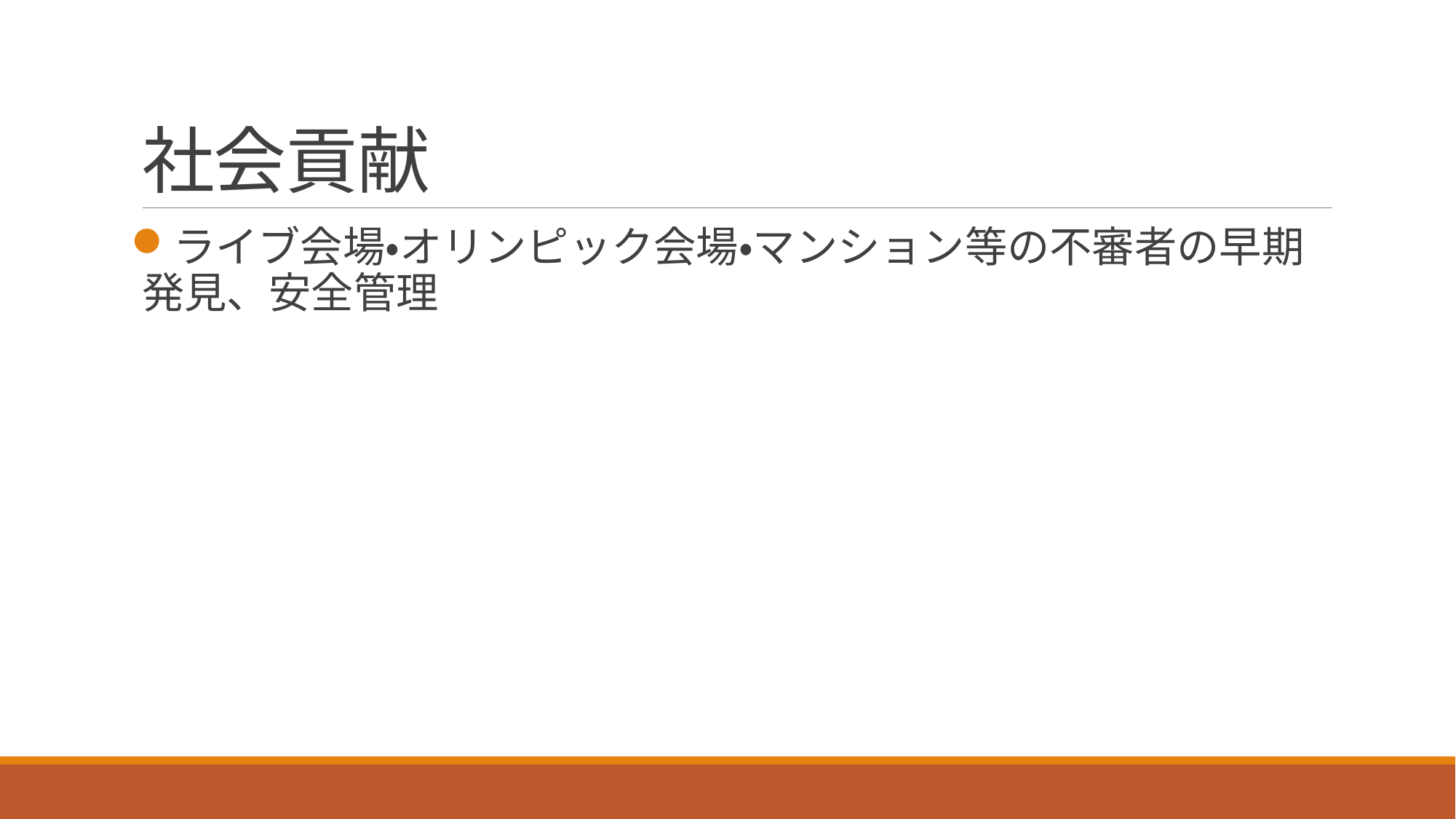

# 社会貢献
ライブ会場・オリンピック会場・マンション等の不審者の早期発見、安全管理